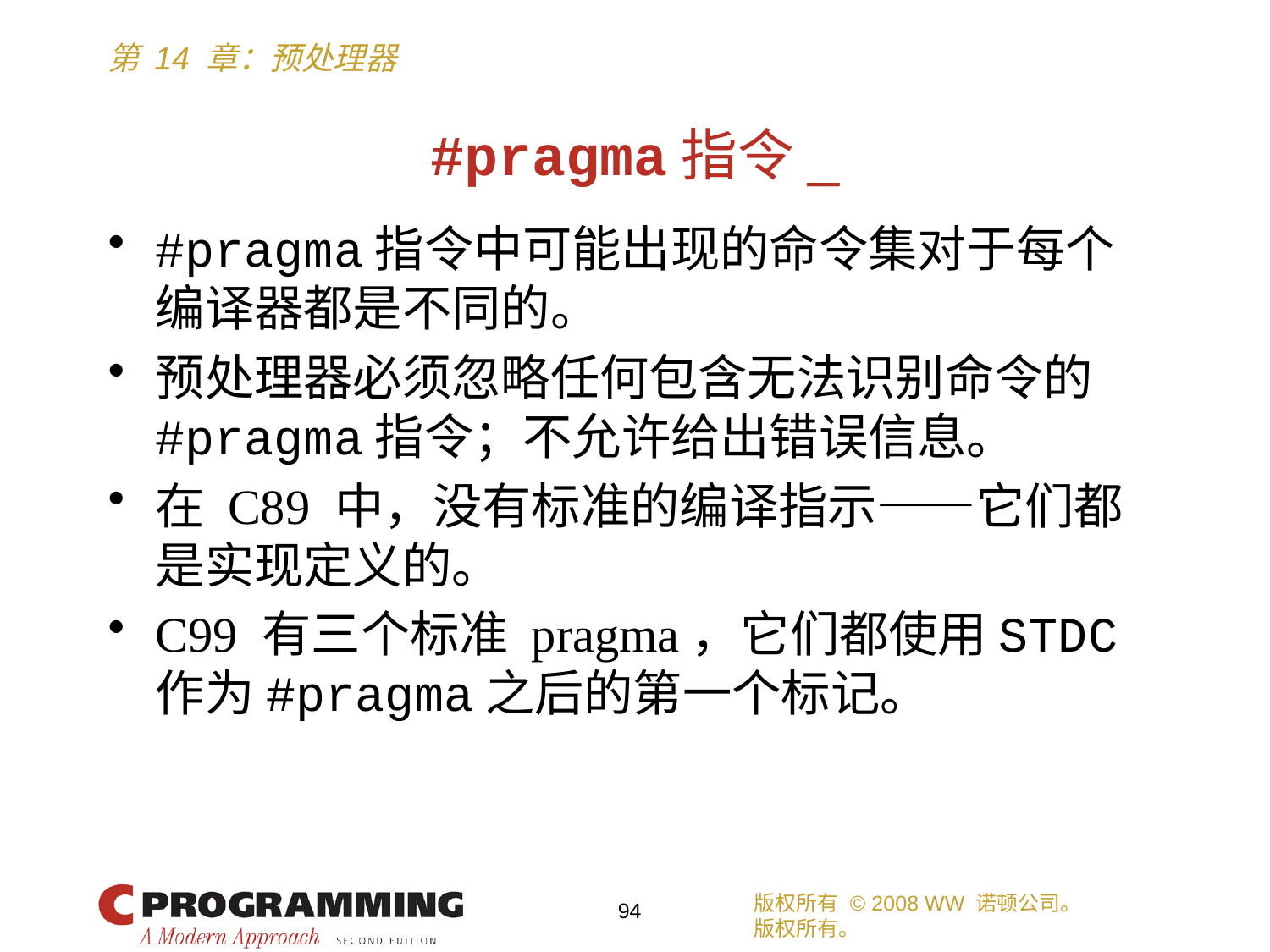

# #pragma指令_
#pragma指令中可能出现的命令集对于每个编译器都是不同的。
预处理器必须忽略任何包含无法识别命令的#pragma指令；不允许给出错误信息。
在 C89 中，没有标准的编译指示——它们都是实现定义的。
C99 有三个标准 pragma，它们都使用STDC作为#pragma之后的第一个标记。
版权所有 © 2008 WW 诺顿公司。
版权所有。
94